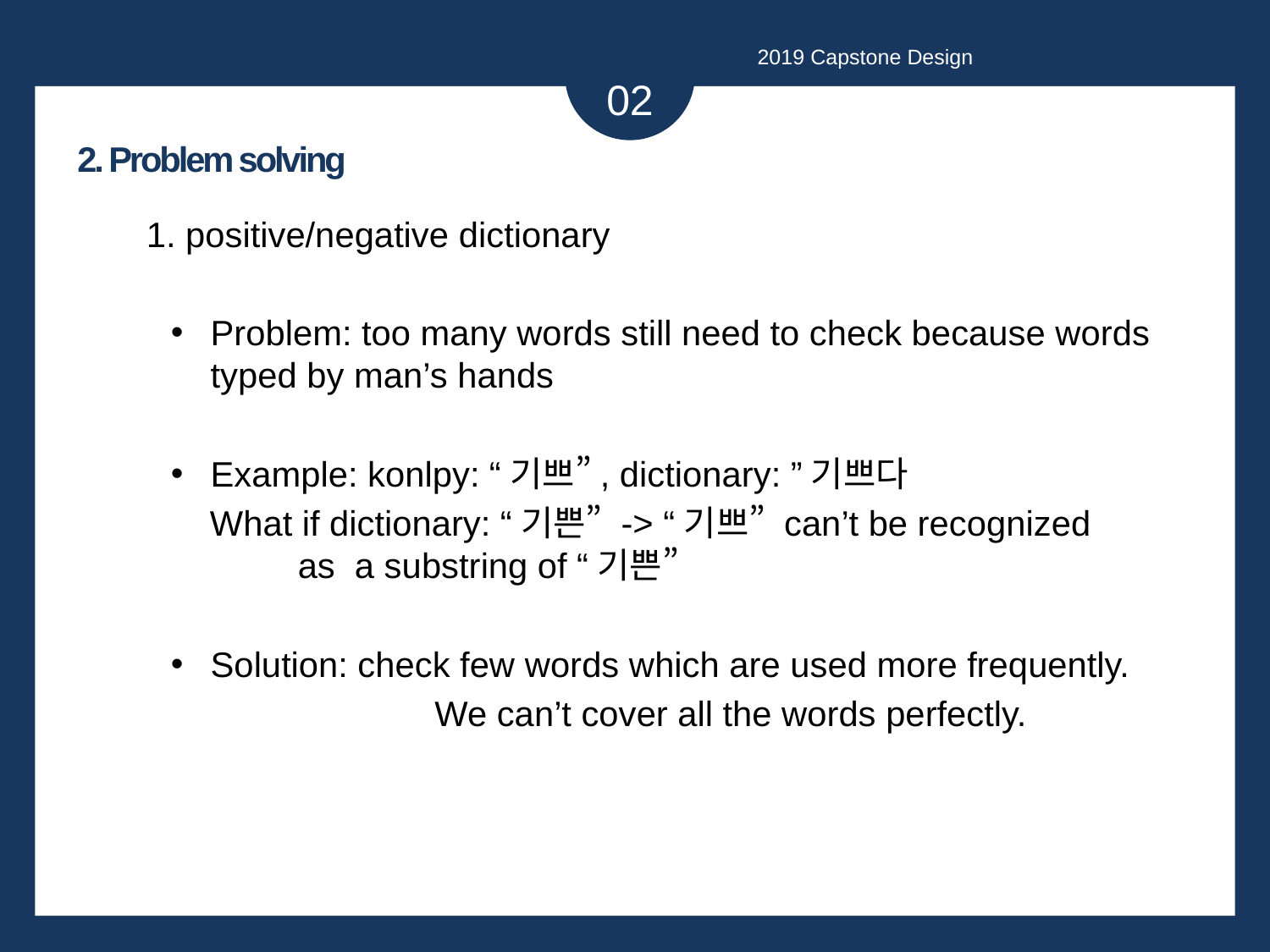

2019 Capstone Design
02

2. Problem solving
    1. positive/negative dictionary

Problem: too many words still need to check because words typed by man’s hands

Example: konlpy: “기쁘”, dictionary: ”기쁘다
    What if dictionary: “기쁜” -> “기쁘” can’t be recognized  	as  a substring of “기쁜”

Solution: check few words which are used more frequently.
		 We can’t cover all the words perfectly.